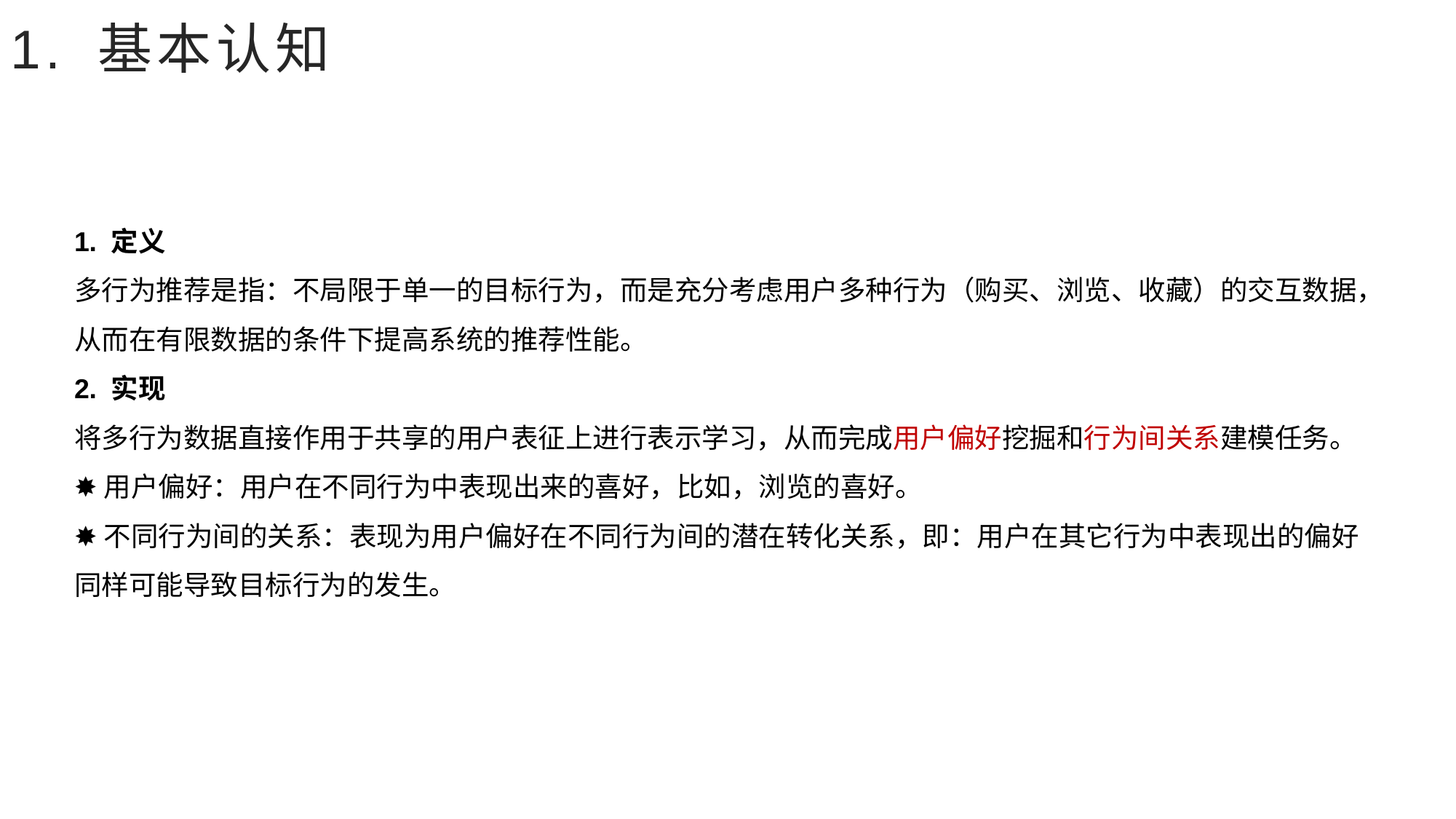

# 1. 基本认知
1. 定义
多行为推荐是指：不局限于单一的目标行为，而是充分考虑用户多种行为（购买、浏览、收藏）的交互数据，从而在有限数据的条件下提高系统的推荐性能。
2. 实现
将多行为数据直接作用于共享的用户表征上进行表示学习，从而完成用户偏好挖掘和行为间关系建模任务。
✸用户偏好：用户在不同行为中表现出来的喜好，比如，浏览的喜好。
✸不同行为间的关系：表现为用户偏好在不同行为间的潜在转化关系，即：用户在其它行为中表现出的偏好同样可能导致目标行为的发生。